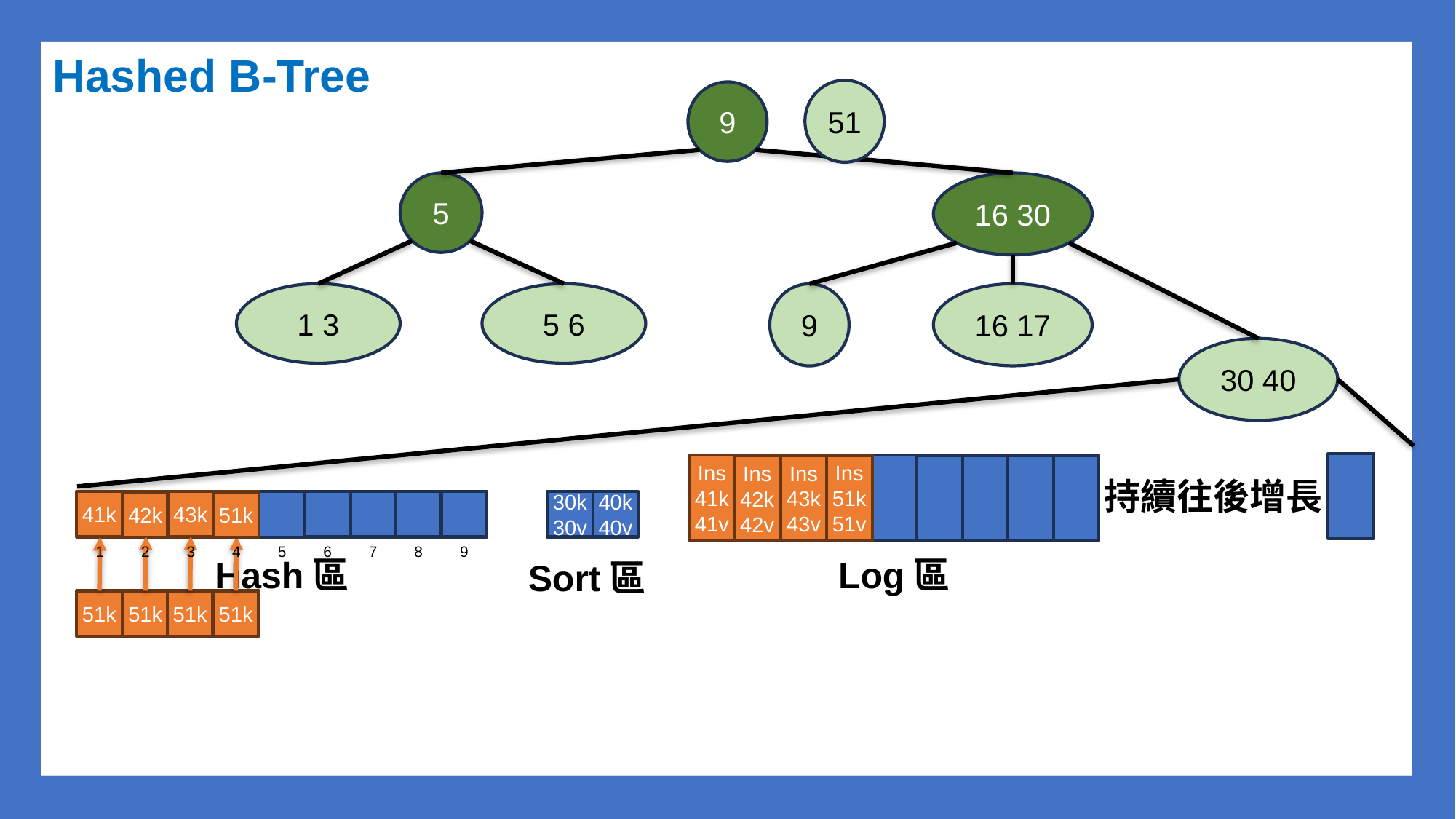

Hashed B-Tree
51
9
5
16 30
5 6
1 3
16 17
9
30 40

Ins
41k
41v

Ins
51k
51v

Ins
43k
43v
Ins
42k
42v
持續往後增長
41k
43k

30k
30v
40k
40v

42k
51k
6
7
8
9
1
2
3
4
5
51k
51k
51k
51k
Hash區
Log區
Sort區